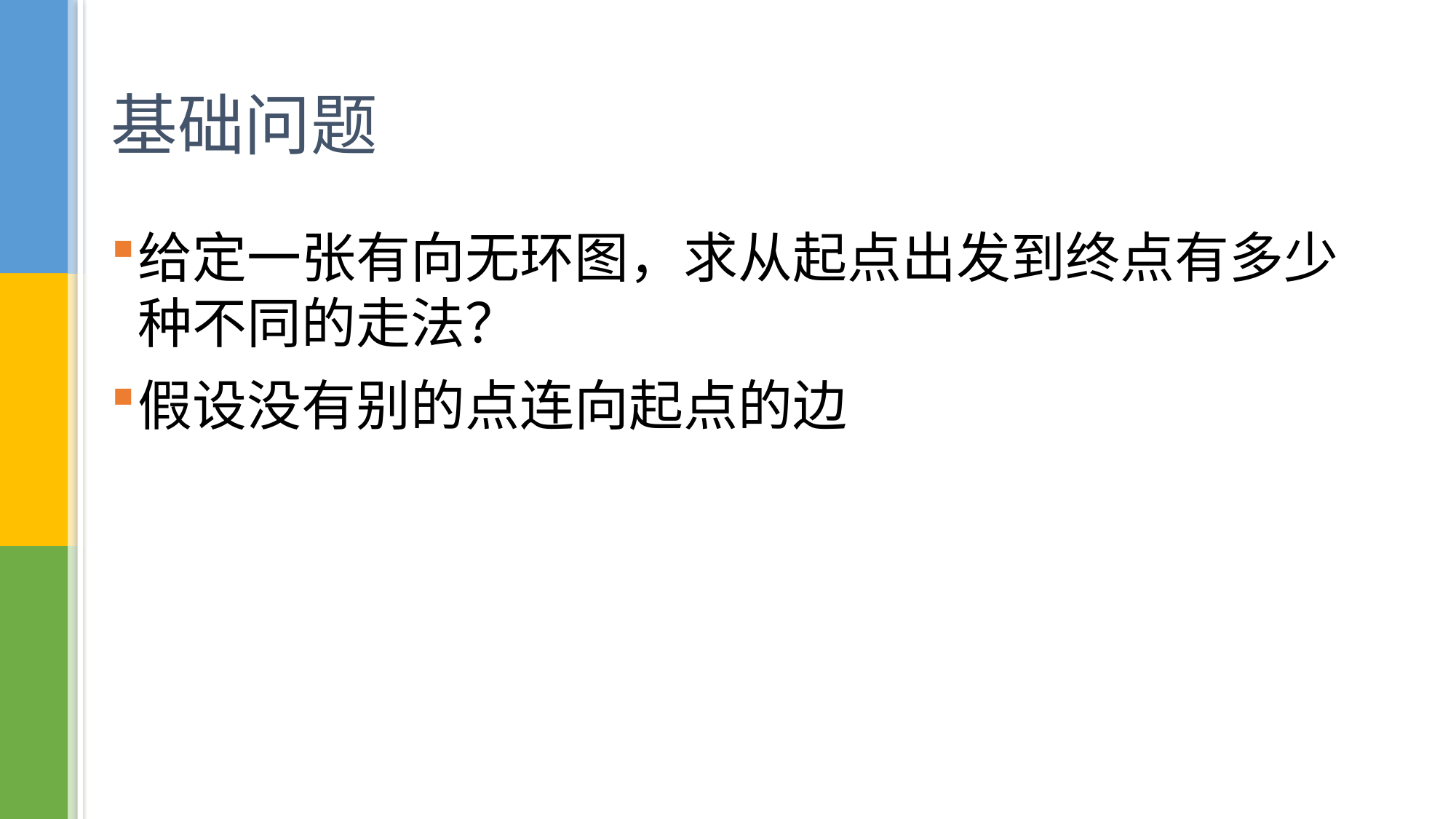

# 基础问题
给定一张有向无环图，求从起点出发到终点有多少种不同的走法？
假设没有别的点连向起点的边